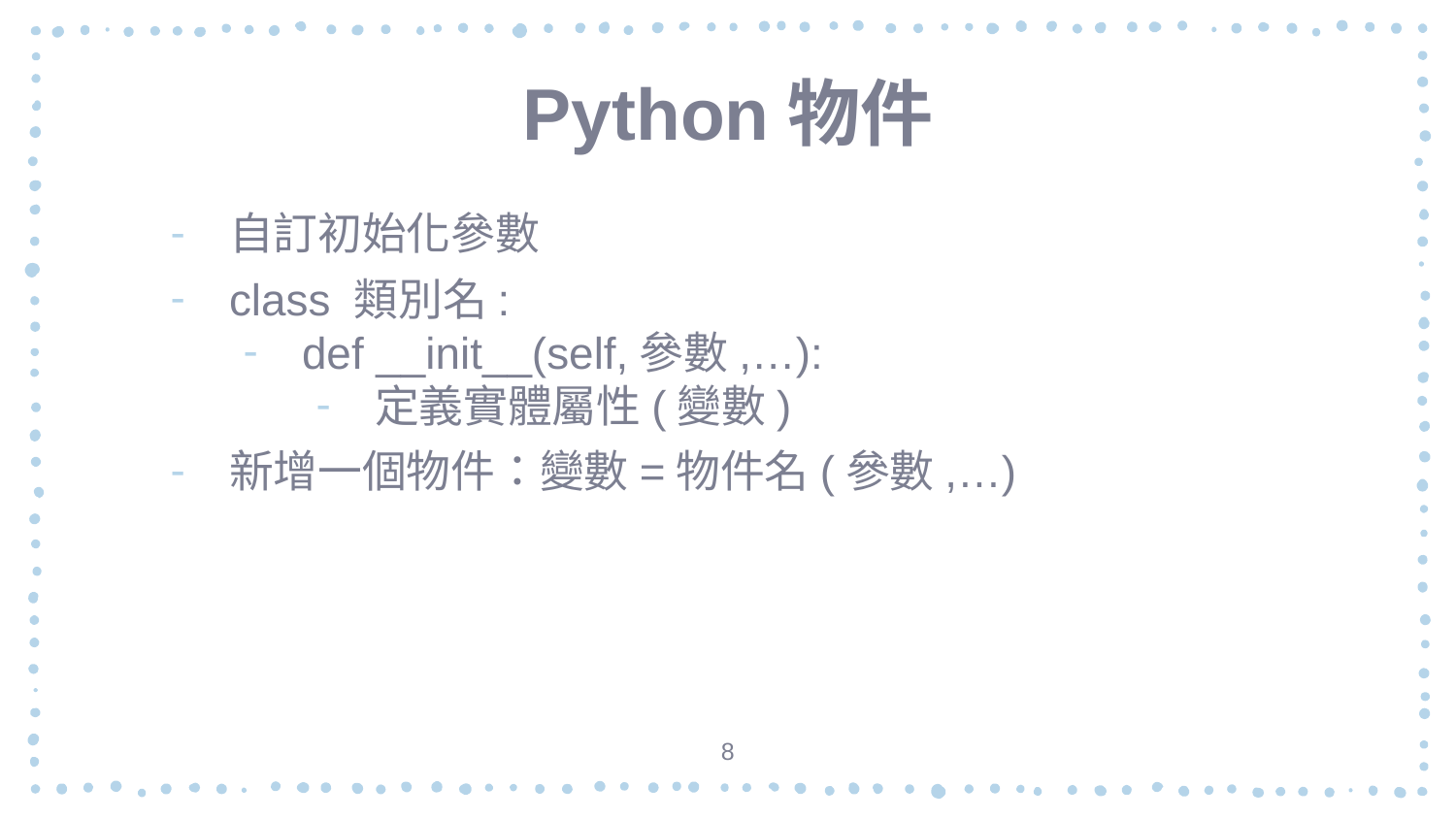

# Python物件
自訂初始化參數
class 類別名:
def __init__(self,參數,…):
定義實體屬性(變數)
新增一個物件：變數=物件名(參數,…)

8